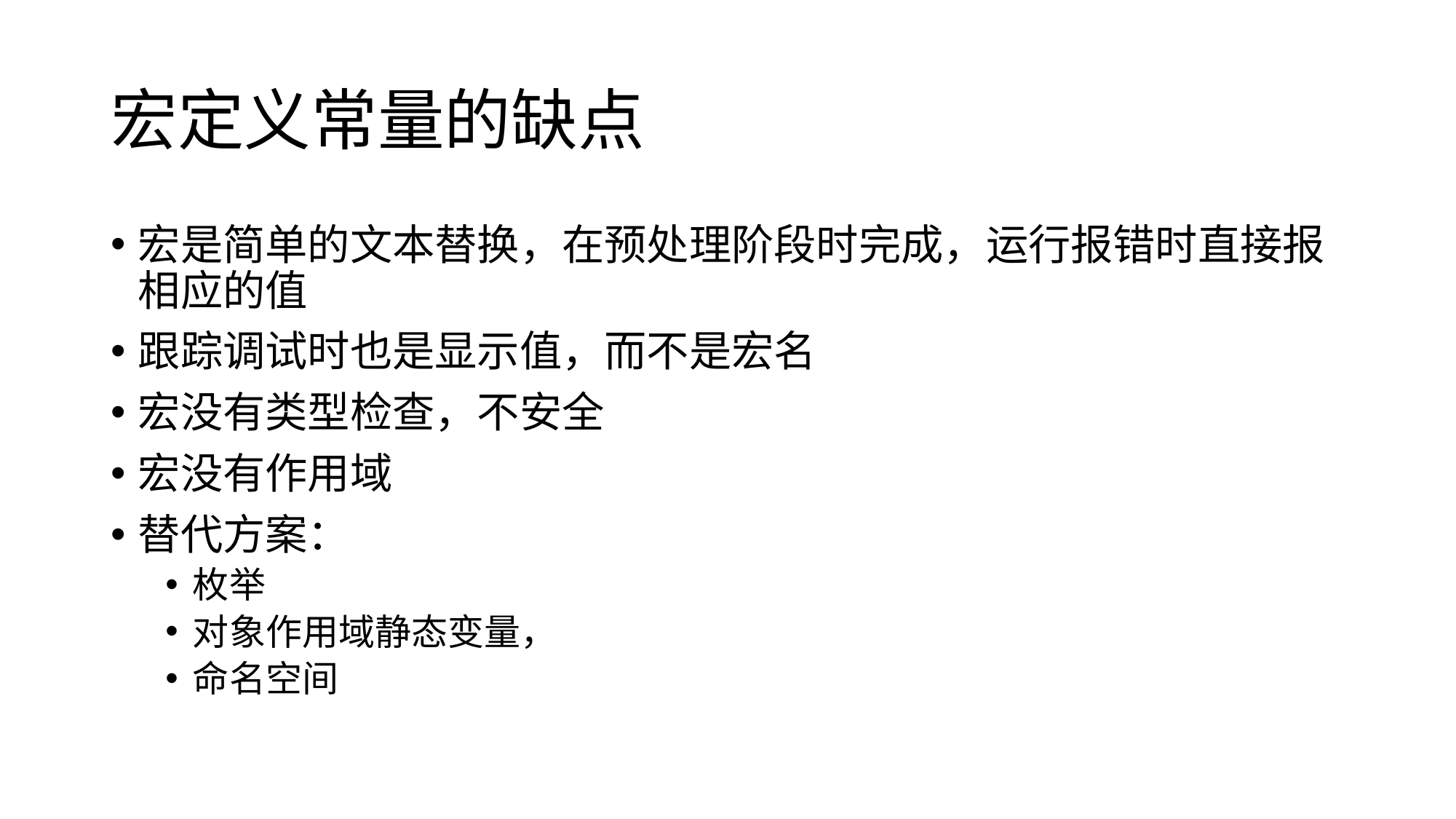

# 宏定义常量的缺点
宏是简单的文本替换，在预处理阶段时完成，运行报错时直接报相应的值
跟踪调试时也是显示值，而不是宏名
宏没有类型检查，不安全
宏没有作用域
替代方案：
枚举
对象作用域静态变量，
命名空间